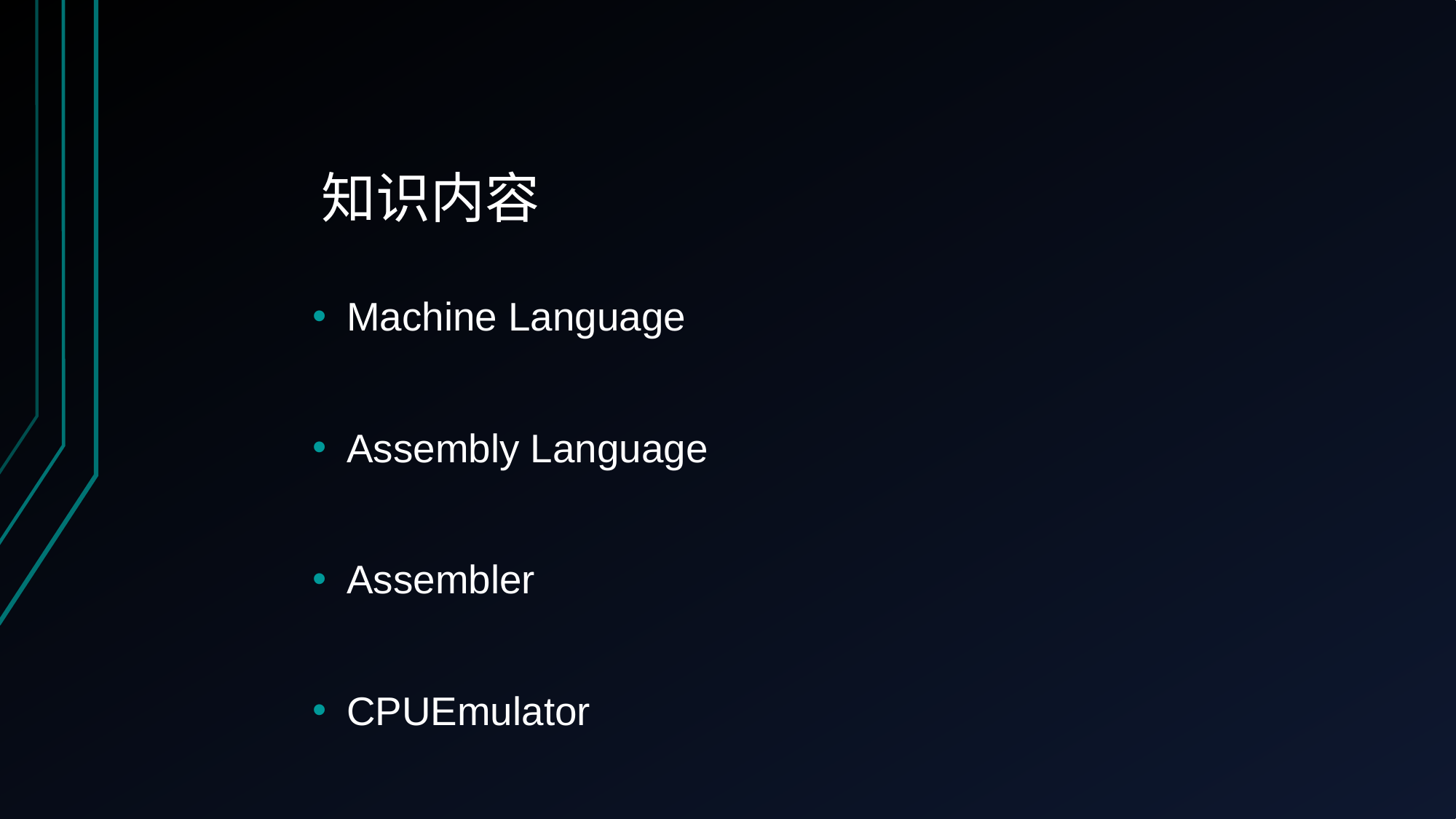

# 知识内容
Machine Language

Assembly Language

Assembler

CPUEmulator